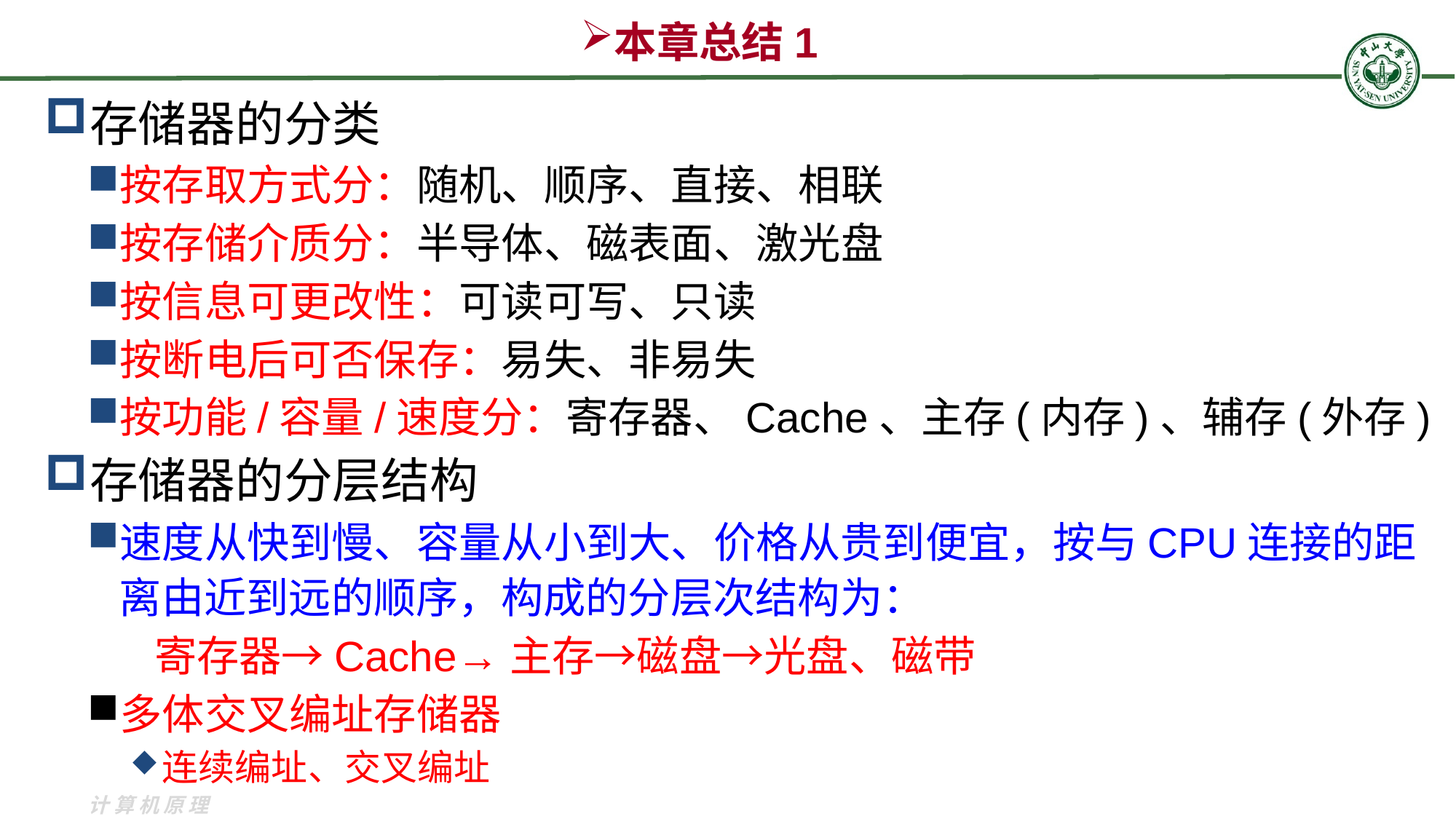

# 本章总结1
存储器的分类
按存取方式分：随机、顺序、直接、相联
按存储介质分：半导体、磁表面、激光盘
按信息可更改性：可读可写、只读
按断电后可否保存：易失、非易失
按功能/容量/速度分：寄存器、Cache、主存(内存)、辅存(外存)
存储器的分层结构
速度从快到慢、容量从小到大、价格从贵到便宜，按与CPU连接的距离由近到远的顺序，构成的分层次结构为：
      寄存器→Cache→主存→磁盘→光盘、磁带
多体交叉编址存储器
连续编址、交叉编址